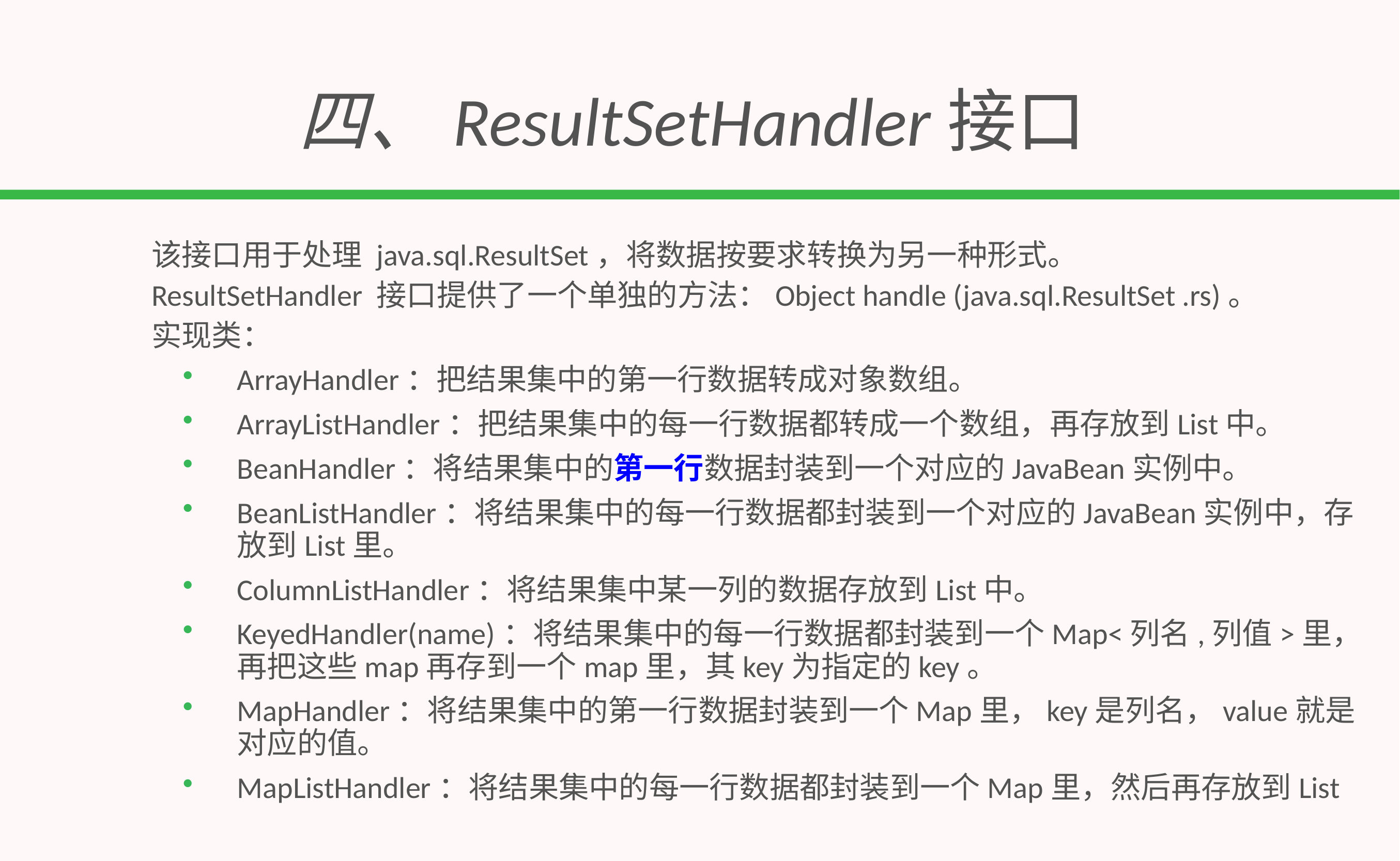

# 四、ResultSetHandler接口
该接口用于处理 java.sql.ResultSet，将数据按要求转换为另一种形式。
ResultSetHandler 接口提供了一个单独的方法：Object handle (java.sql.ResultSet .rs)。
实现类：
ArrayHandler：把结果集中的第一行数据转成对象数组。
ArrayListHandler：把结果集中的每一行数据都转成一个数组，再存放到List中。
BeanHandler：将结果集中的第一行数据封装到一个对应的JavaBean实例中。
BeanListHandler：将结果集中的每一行数据都封装到一个对应的JavaBean实例中，存放到List里。
ColumnListHandler：将结果集中某一列的数据存放到List中。
KeyedHandler(name)：将结果集中的每一行数据都封装到一个Map<列名,列值>里，再把这些map再存到一个map里，其key为指定的key。
MapHandler：将结果集中的第一行数据封装到一个Map里，key是列名，value就是对应的值。
MapListHandler：将结果集中的每一行数据都封装到一个Map里，然后再存放到List